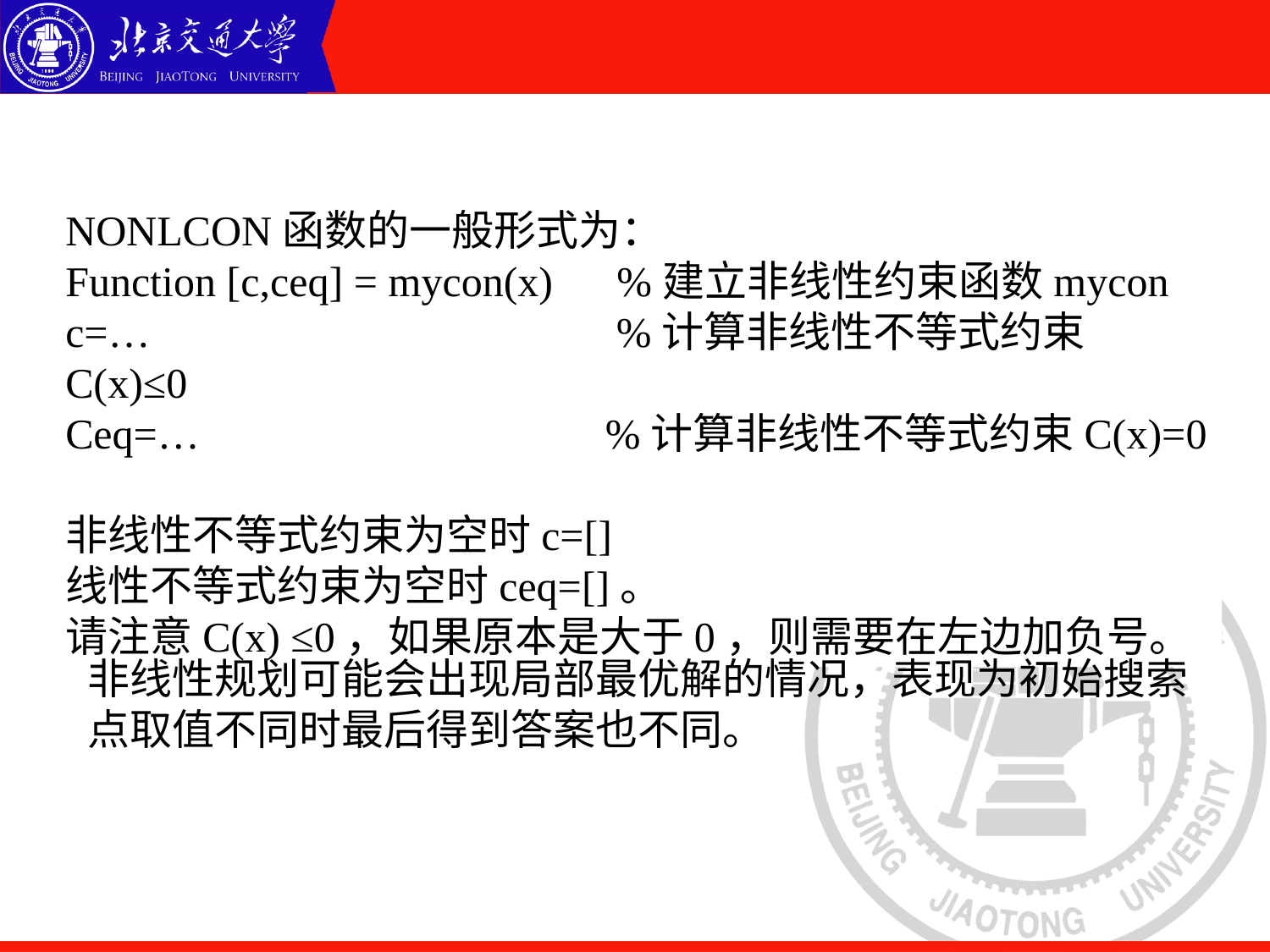

NONLCON函数的一般形式为：
Function [c,ceq] = mycon(x)      %建立非线性约束函数mycon
c=…                                            %计算非线性不等式约束C(x)≤0
Ceq=…			   %计算非线性不等式约束C(x)=0

非线性不等式约束为空时c=[]
线性不等式约束为空时ceq=[]。
请注意C(x) ≤0，如果原本是大于0，则需要在左边加负号。
非线性规划可能会出现局部最优解的情况，表现为初始搜索点取值不同时最后得到答案也不同。